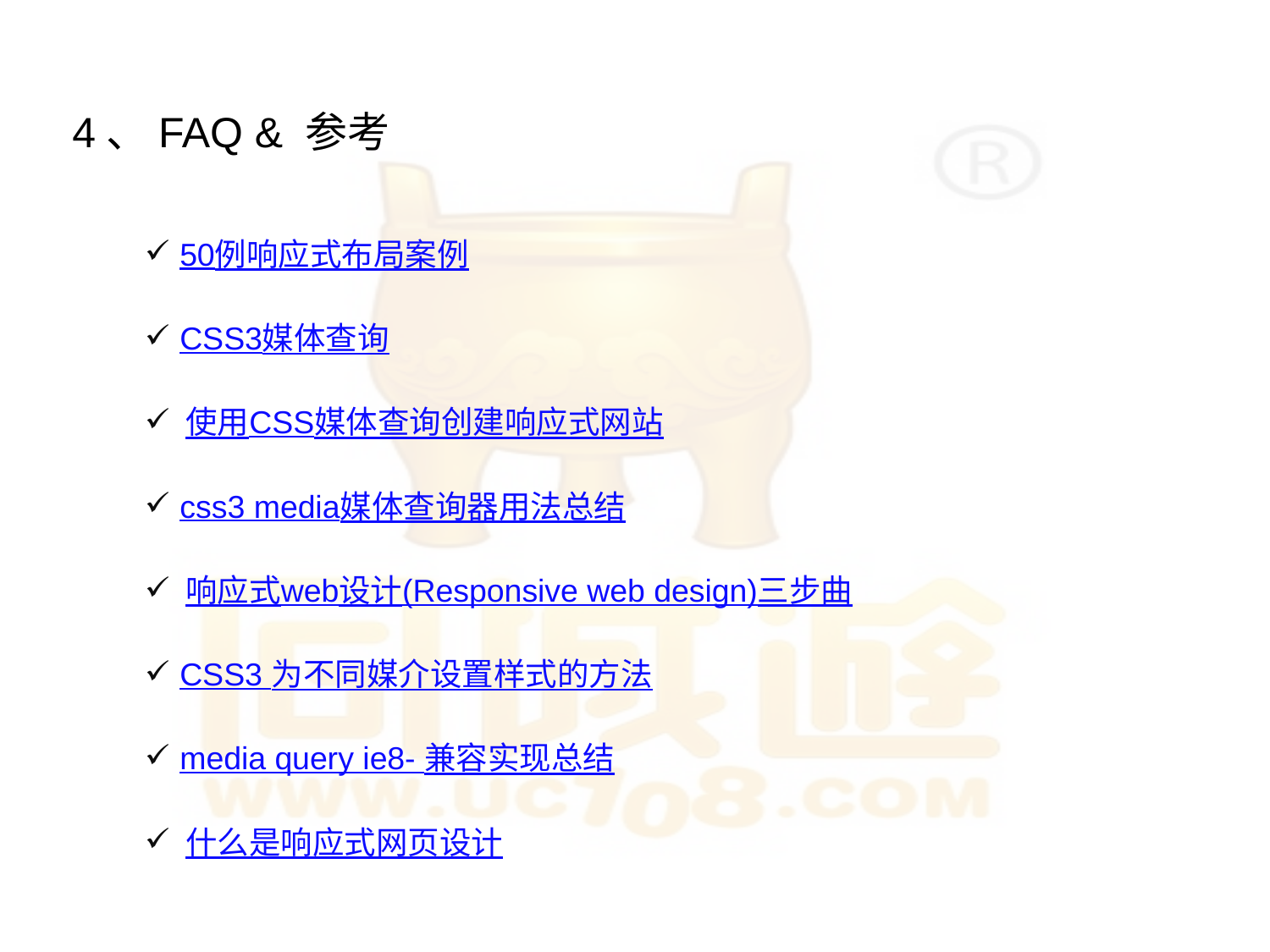

4、FAQ & 参考

 50例响应式布局案例

 CSS3媒体查询

 使用CSS媒体查询创建响应式网站

 css3 media媒体查询器用法总结

 响应式web设计(Responsive web design)三步曲

 CSS3 为不同媒介设置样式的方法

 media query ie8- 兼容实现总结

 什么是响应式网页设计